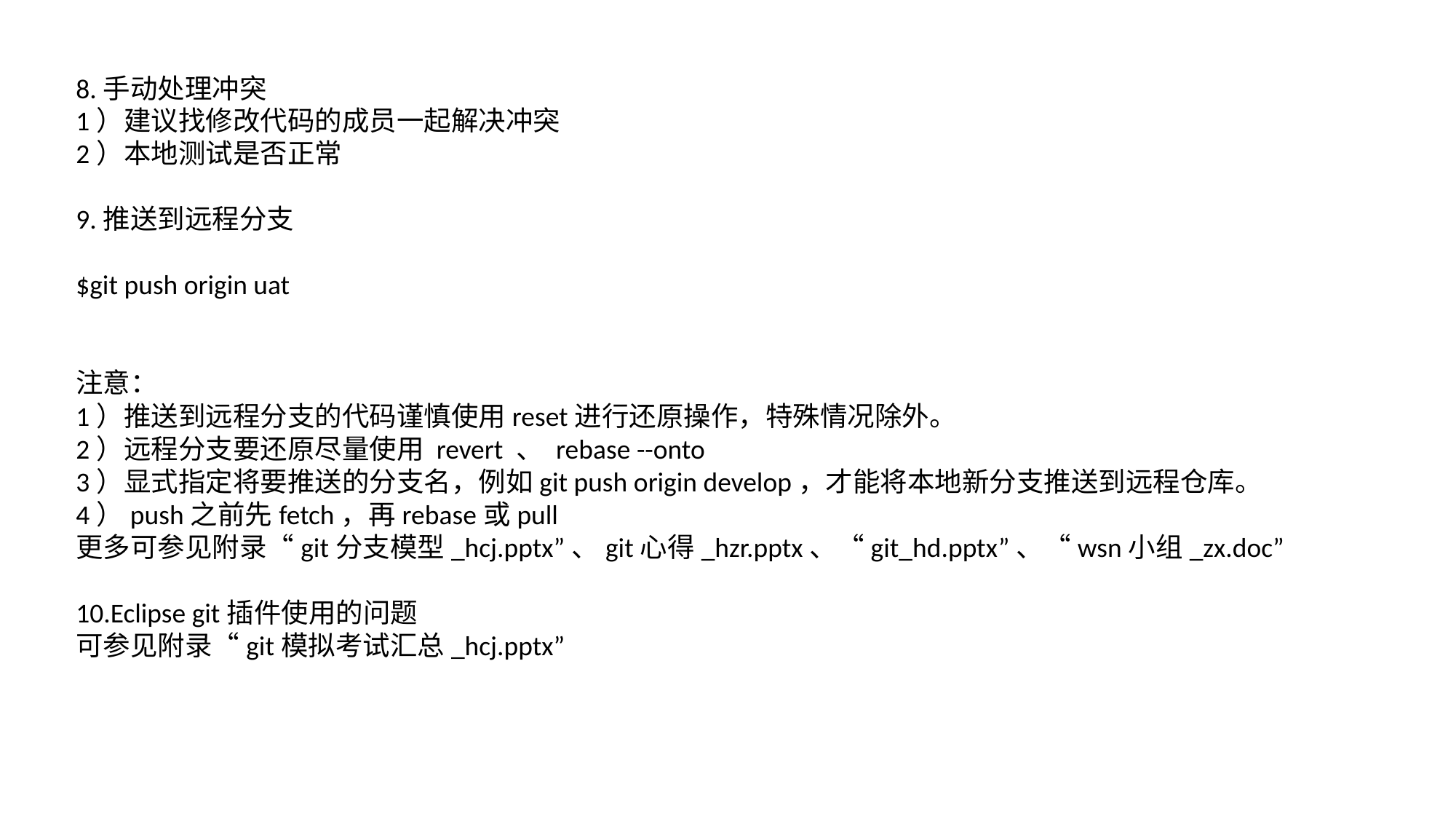

8.手动处理冲突
1）建议找修改代码的成员一起解决冲突
2）本地测试是否正常

9.推送到远程分支

$git push origin uat

注意：
1）推送到远程分支的代码谨慎使用reset进行还原操作，特殊情况除外。
2）远程分支要还原尽量使用 revert 、 rebase --onto
3）显式指定将要推送的分支名，例如git push origin develop，才能将本地新分支推送到远程仓库。
4）push之前先fetch，再rebase或pull
更多可参见附录“git分支模型_hcj.pptx”、git心得_hzr.pptx、“git_hd.pptx”、“wsn小组_zx.doc”

10.Eclipse git插件使用的问题
可参见附录“git模拟考试汇总_hcj.pptx”